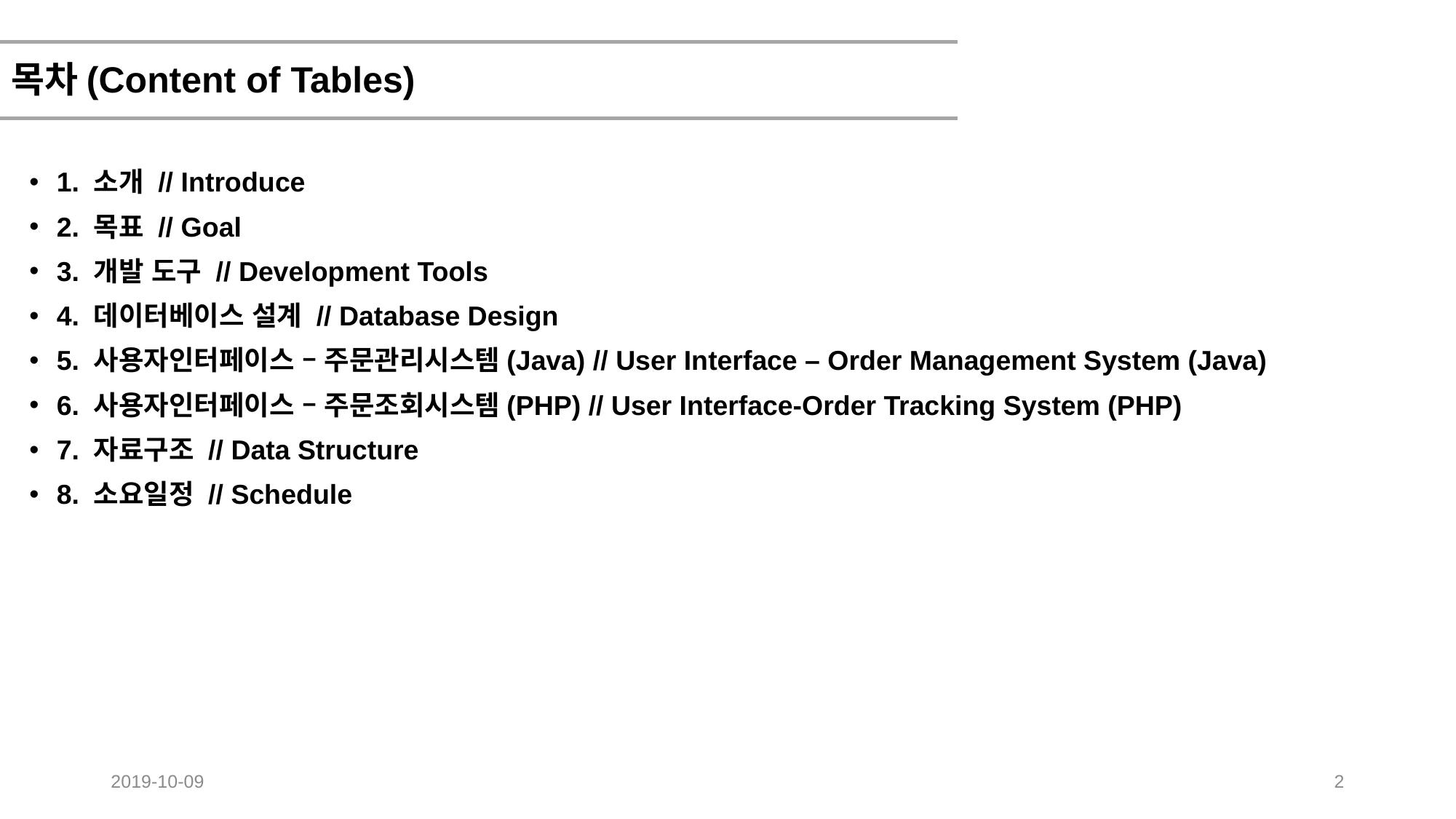

# 목차(Content of Tables)
1. 소개 // Introduce
2. 목표 // Goal
3. 개발 도구 // Development Tools
4. 데이터베이스 설계 // Database Design
5. 사용자인터페이스 – 주문관리시스템(Java) // User Interface – Order Management System (Java)
6. 사용자인터페이스 – 주문조회시스템(PHP) // User Interface-Order Tracking System (PHP)
7. 자료구조 // Data Structure
8. 소요일정 // Schedule

2019-10-09
2